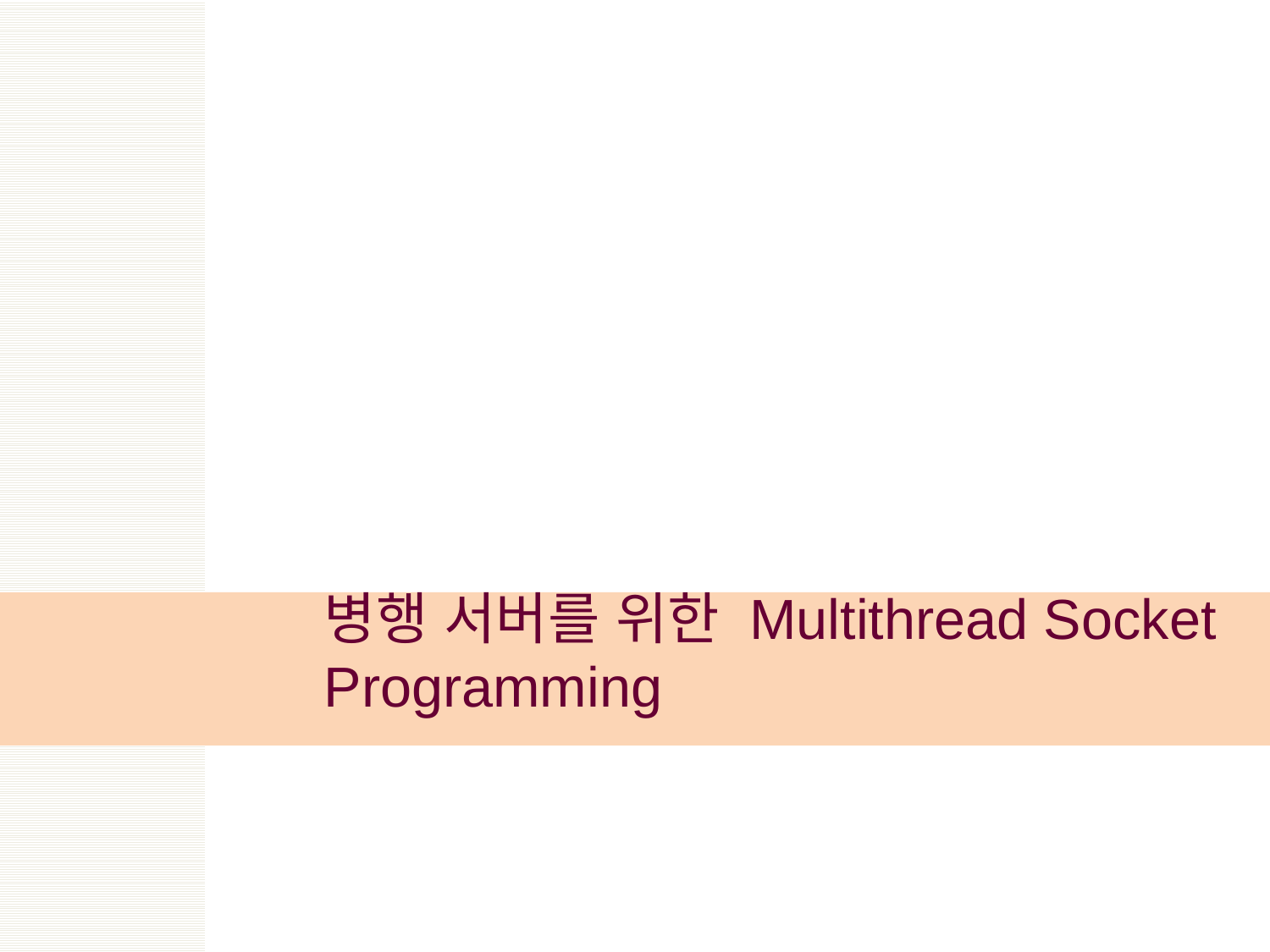

# 병행 서버를 위한 Multithread Socket Programming